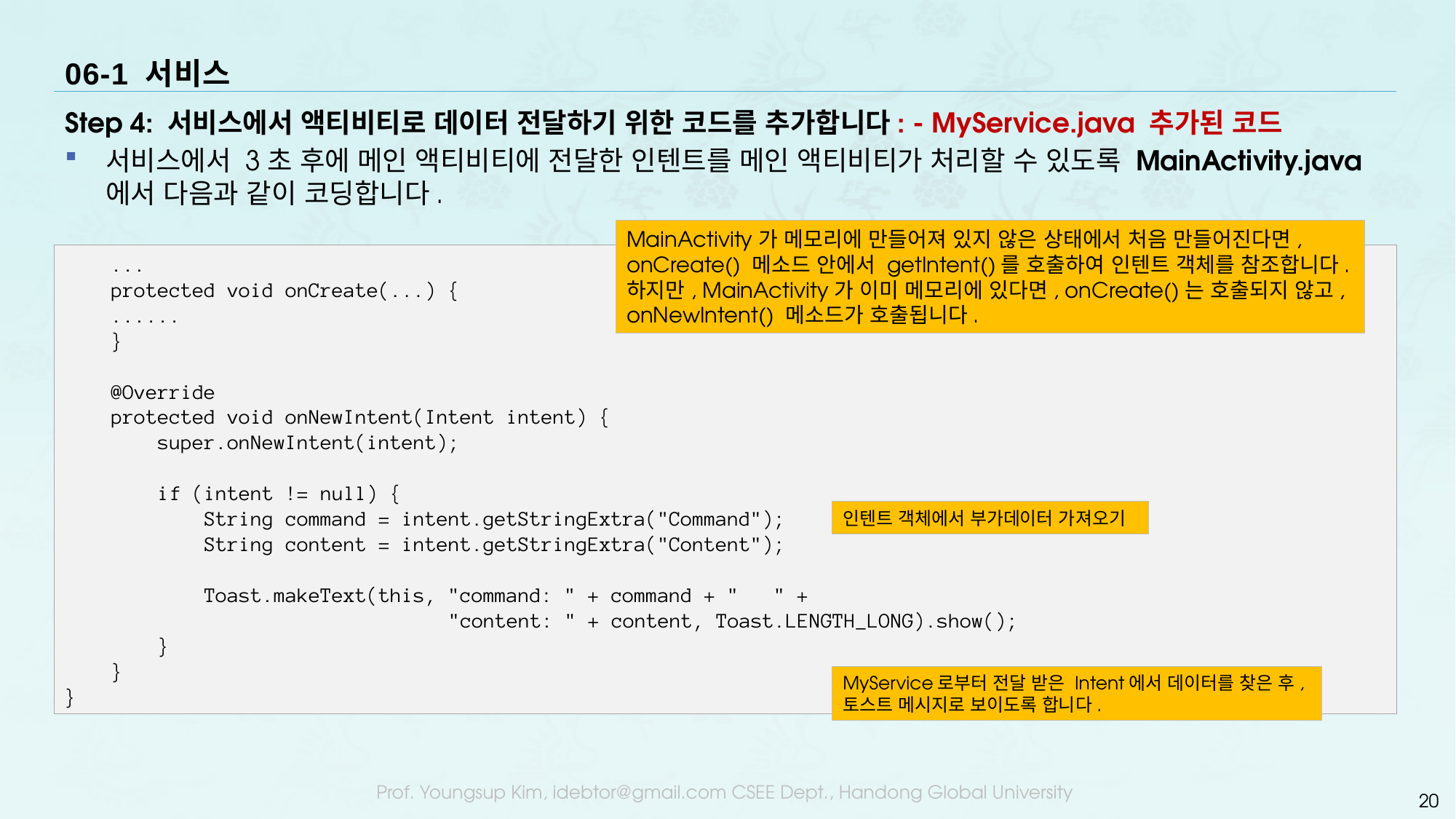

# 06-1 서비스
Step 4: 서비스에서 액티비티로 데이터 전달하기 위한 코드를 추가합니다: - MyService.java 추가된 코드
서비스에서 3초 후에 메인 액티비티에 전달한 인텐트를 메인 액티비티가 처리할 수 있도록 MainActivity.java에서 다음과 같이 코딩합니다.
MainActivity가 메모리에 만들어져 있지 않은 상태에서 처음 만들어진다면, onCreate() 메소드 안에서 getIntent()를 호출하여 인텐트 객체를 참조합니다. 하지만, MainActivity가 이미 메모리에 있다면, onCreate()는 호출되지 않고, onNewIntent() 메소드가 호출됩니다.
    ...
    protected void onCreate(...) {
    ......
    }

    @Override
    protected void onNewIntent(Intent intent) {
        super.onNewIntent(intent);

        if (intent != null) {
            String command = intent.getStringExtra("Command");
            String content = intent.getStringExtra("Content");
            Toast.makeText(this, "command: " + command + "   " +
                                 "content: " + content, Toast.LENGTH_LONG).show();
        }
    }
}
인텐트 객체에서 부가데이터 가져오기
MyService로부터 전달 받은 Intent에서 데이터를 찾은 후,
토스트 메시지로 보이도록 합니다.
20